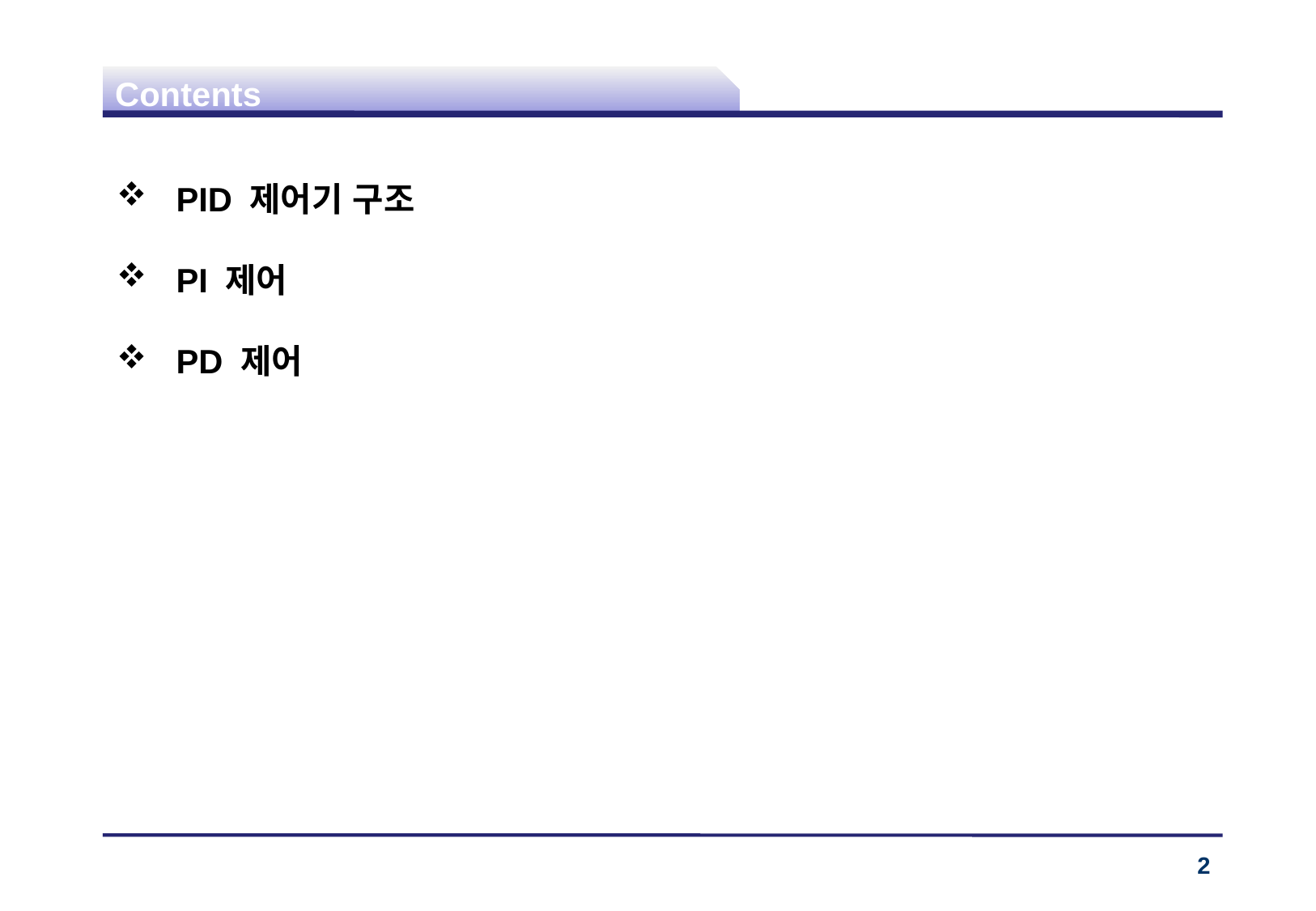

# Contents
PID 제어기 구조
PI 제어
PD 제어